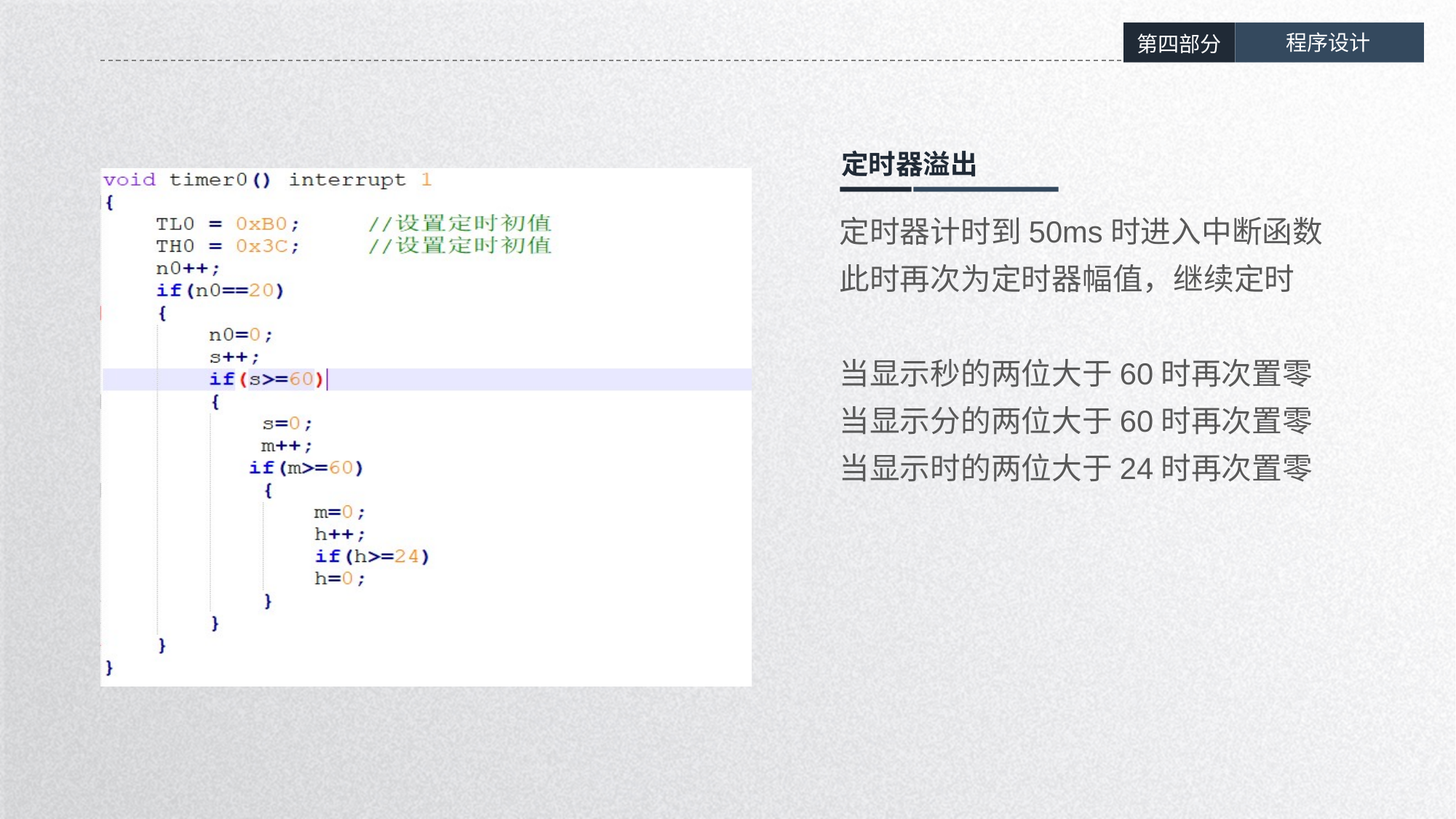

程序设计
第四部分
定时器溢出

定时器计时到50ms时进入中断函数
此时再次为定时器幅值，继续定时

当显示秒的两位大于60时再次置零
当显示分的两位大于60时再次置零
当显示时的两位大于24时再次置零

延时符